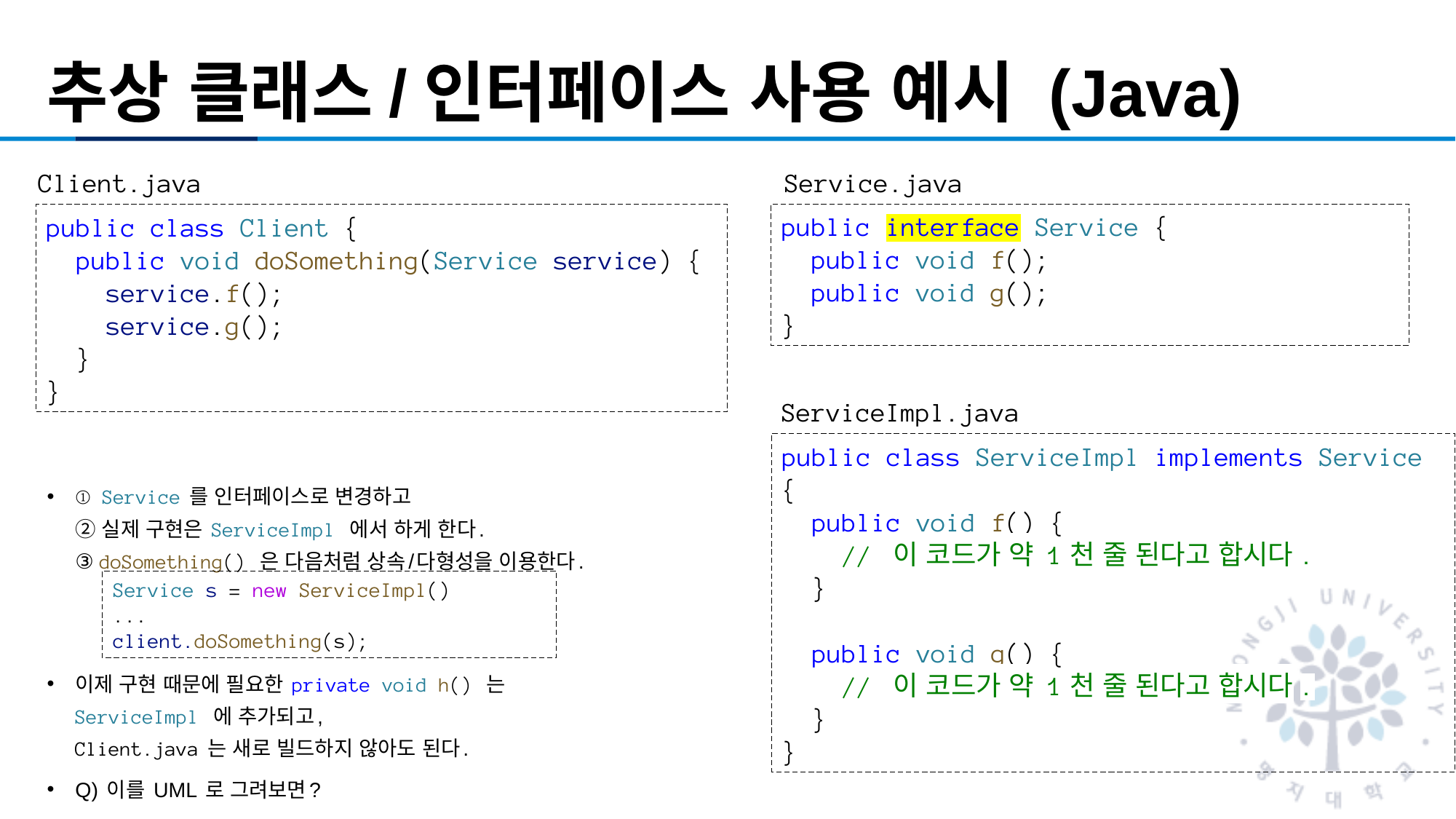

# 추상 클래스/인터페이스 사용 예시 (Java)
Client.java
Service.java
public interface Service {
  public void f();
  public void g();
}
public class Client {
  public void doSomething(Service service) {
    service.f();
    service.g();
  }
}
ServiceImpl.java
public class ServiceImpl implements Service {
  public void f() {
    // 이 코드가 약 1천 줄 된다고 합시다.
  }
  public void g() {
    // 이 코드가 약 1천 줄 된다고 합시다.
  }
}
① Service 를 인터페이스로 변경하고
② 실제 구현은 ServiceImpl 에서 하게 한다.
③ doSomething() 은 다음처럼 상속/다형성을 이용한다.

이제 구현 때문에 필요한 private void h() 는
ServiceImpl 에 추가되고,
Client.java 는 새로 빌드하지 않아도 된다.
Q) 이를 UML 로 그려보면?
Service s = new ServiceImpl()
...
client.doSomething(s);